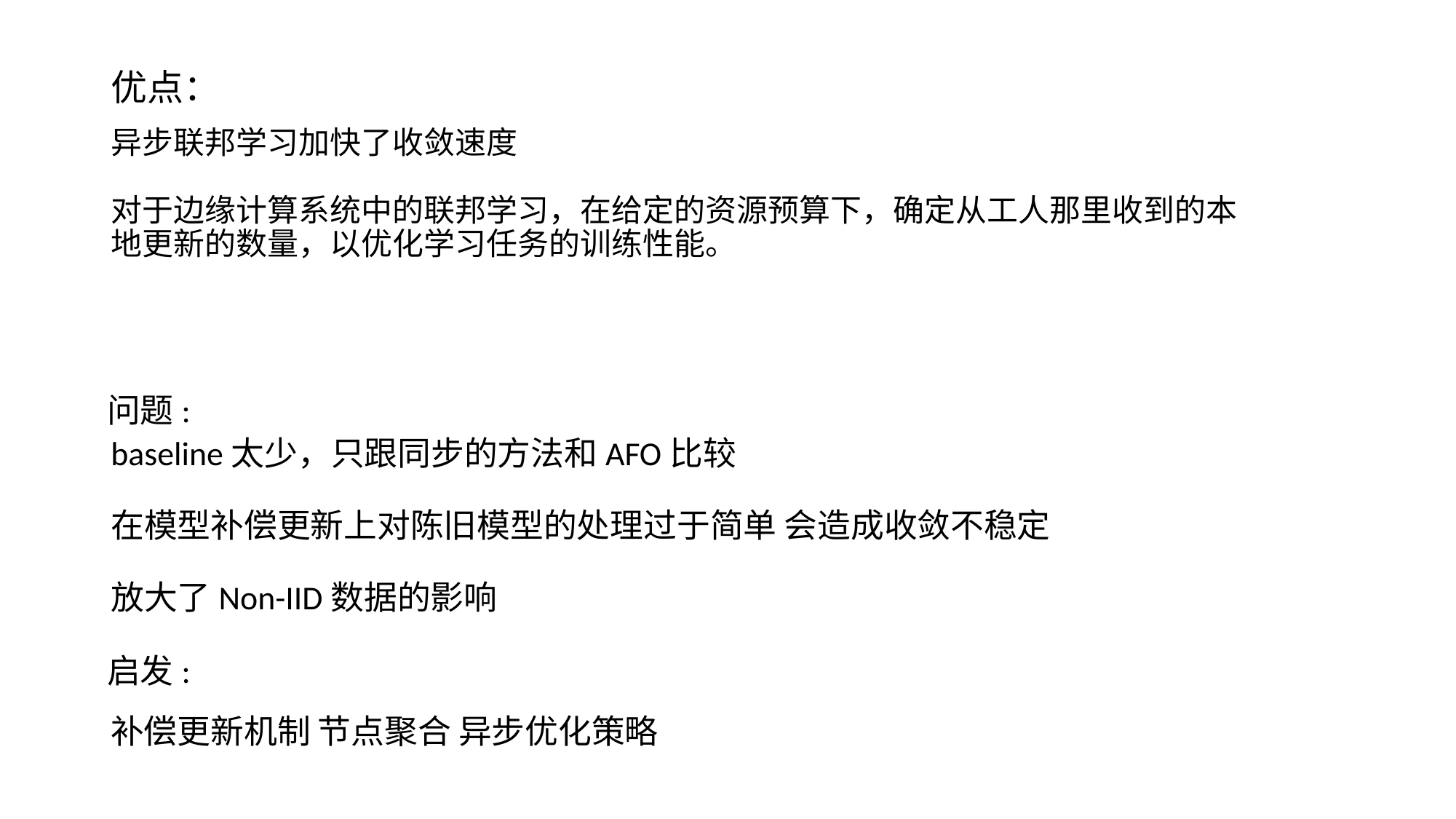

优点：
# 异步联邦学习加快了收敛速度 对于边缘计算系统中的联邦学习，在给定的资源预算下，确定从工人那里收到的本 地更新的数量，以优化学习任务的训练性能。
问题:
baseline太少，只跟同步的方法和AFO比较

在模型补偿更新上对陈旧模型的处理过于简单 会造成收敛不稳定

放大了Non-IID数据的影响
启发:
补偿更新机制 节点聚合 异步优化策略